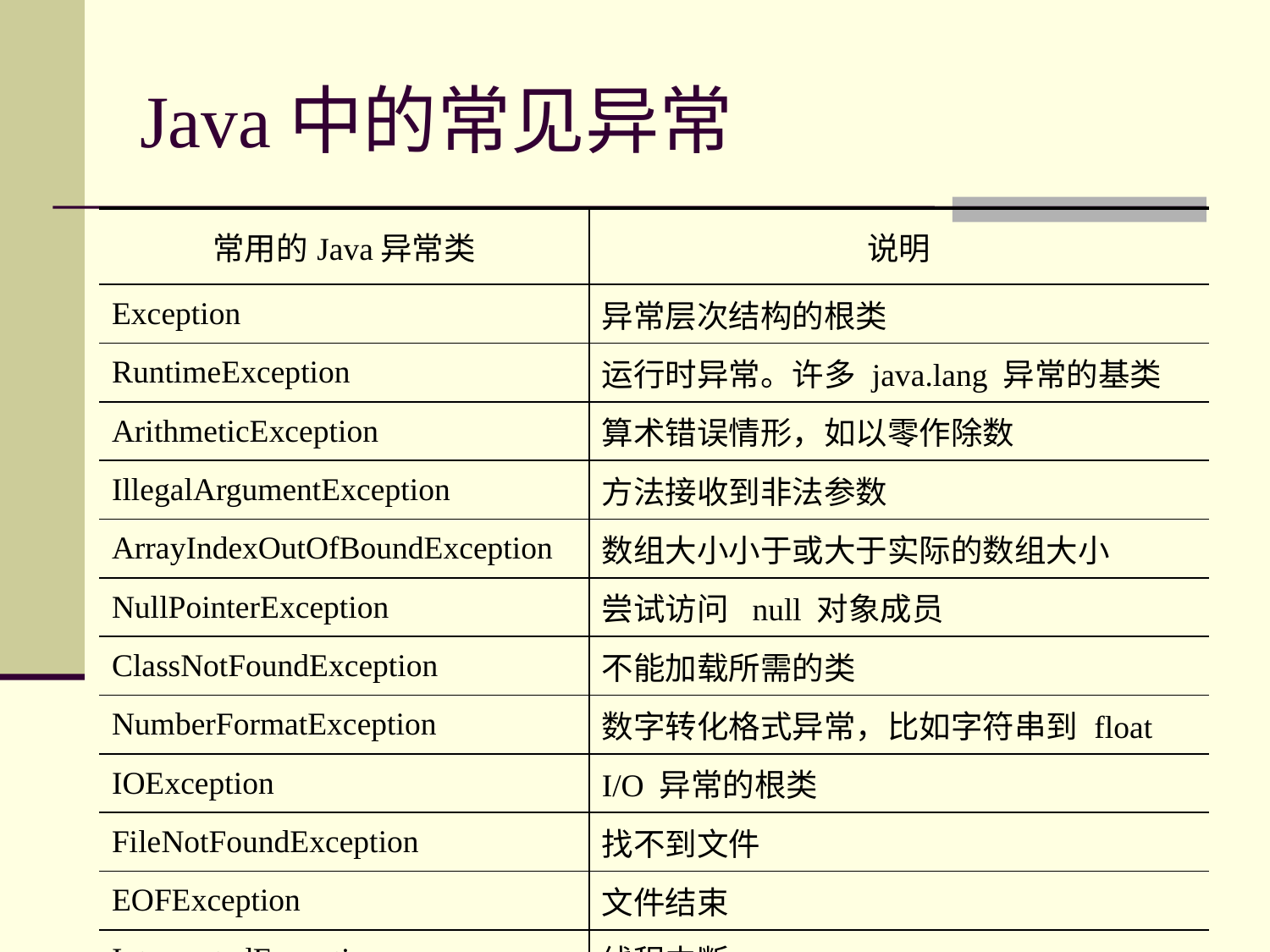

# Java中的常见异常
| 常用的Java异常类 | 说明 |
| --- | --- |
| Exception | 异常层次结构的根类 |
| RuntimeException | 运行时异常。许多 java.lang 异常的基类 |
| ArithmeticException | 算术错误情形，如以零作除数 |
| IllegalArgumentException | 方法接收到非法参数 |
| ArrayIndexOutOfBoundException | 数组大小小于或大于实际的数组大小 |
| NullPointerException | 尝试访问 null 对象成员 |
| ClassNotFoundException | 不能加载所需的类 |
| NumberFormatException | 数字转化格式异常，比如字符串到 float |
| IOException | I/O 异常的根类 |
| FileNotFoundException | 找不到文件 |
| EOFException | 文件结束 |
| InterruptedException | 线程中断 |